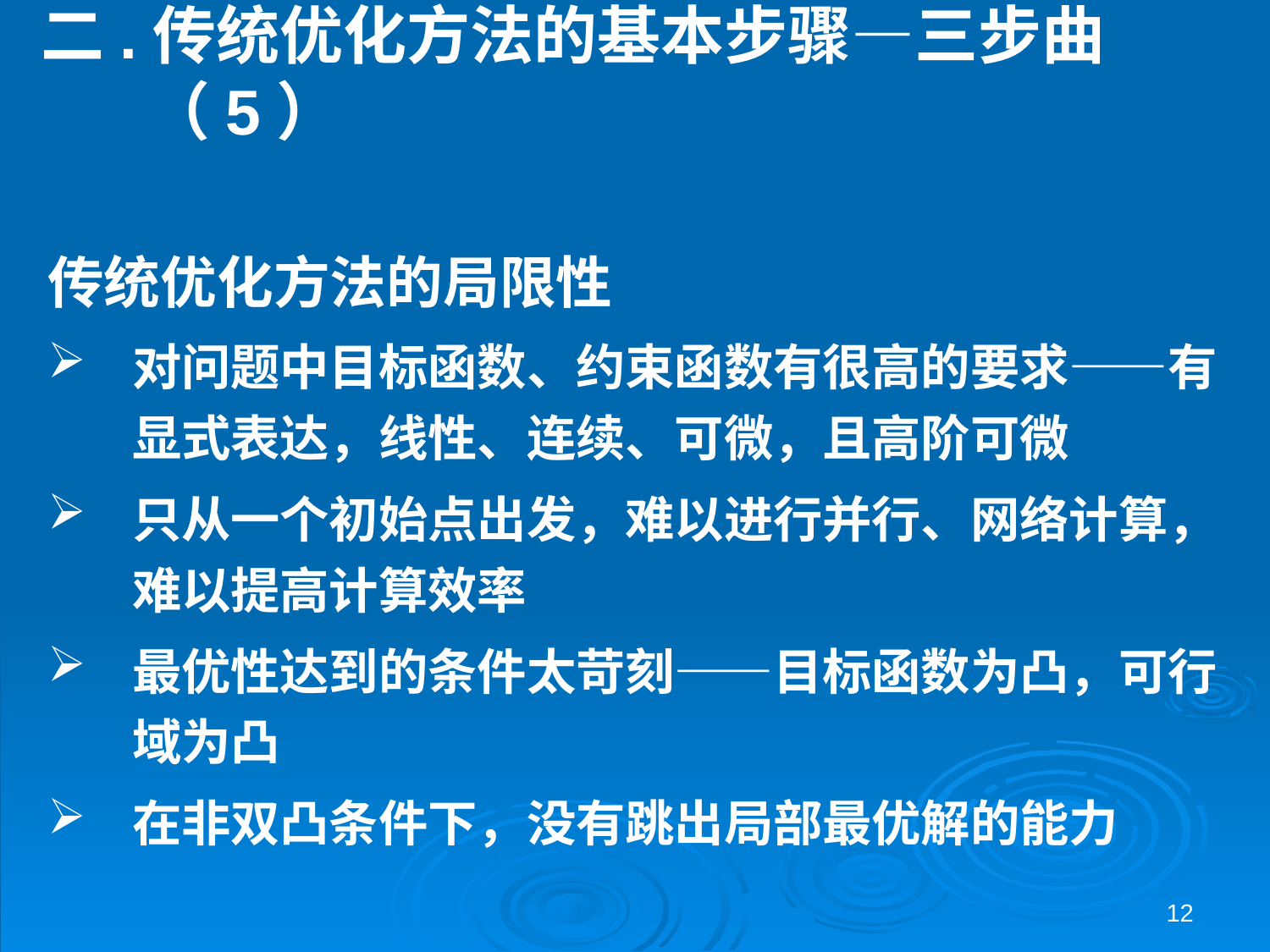

# 二.传统优化方法的基本步骤—三步曲（5）

传统优化方法的局限性
对问题中目标函数、约束函数有很高的要求——有显式表达，线性、连续、可微，且高阶可微
只从一个初始点出发，难以进行并行、网络计算，难以提高计算效率
最优性达到的条件太苛刻——目标函数为凸，可行域为凸
在非双凸条件下，没有跳出局部最优解的能力

12